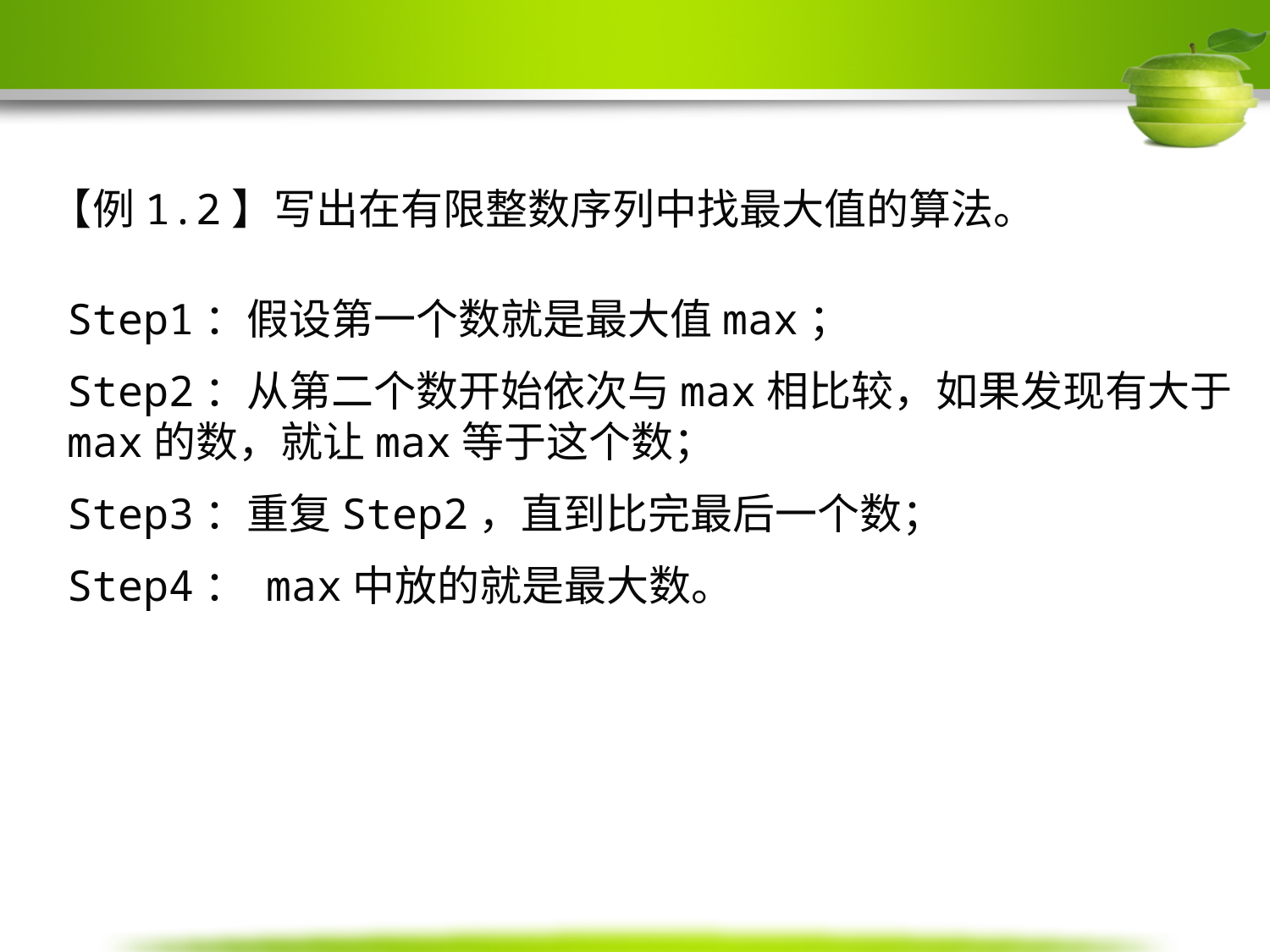

【例1.2】写出在有限整数序列中找最大值的算法。
Step1：假设第一个数就是最大值max；
Step2：从第二个数开始依次与max相比较，如果发现有大于max的数，就让max等于这个数；
Step3：重复Step2，直到比完最后一个数；
Step4： max中放的就是最大数。